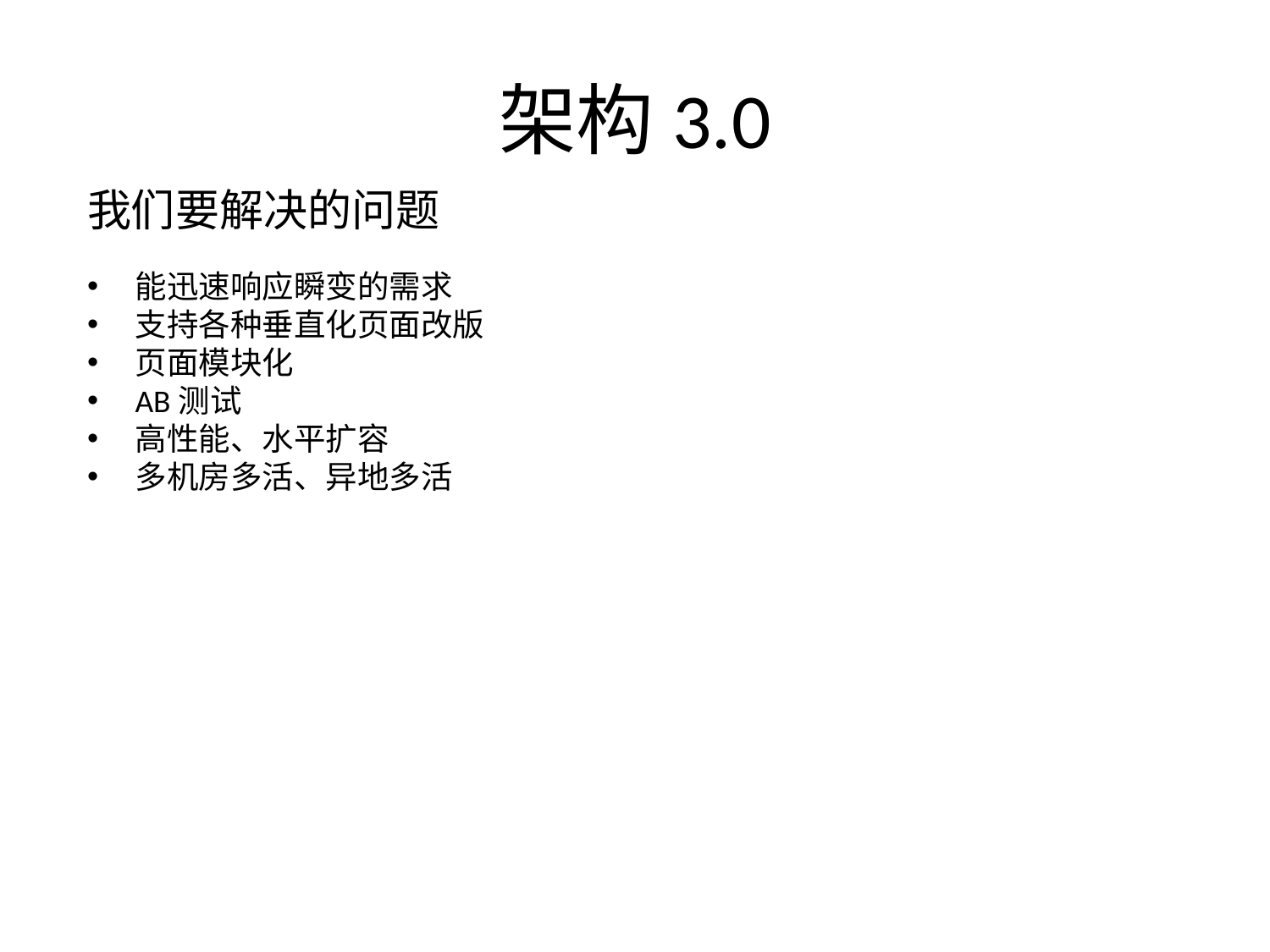

# 架构3.0
我们要解决的问题

能迅速响应瞬变的需求
支持各种垂直化页面改版
页面模块化
AB测试
高性能、水平扩容
多机房多活、异地多活